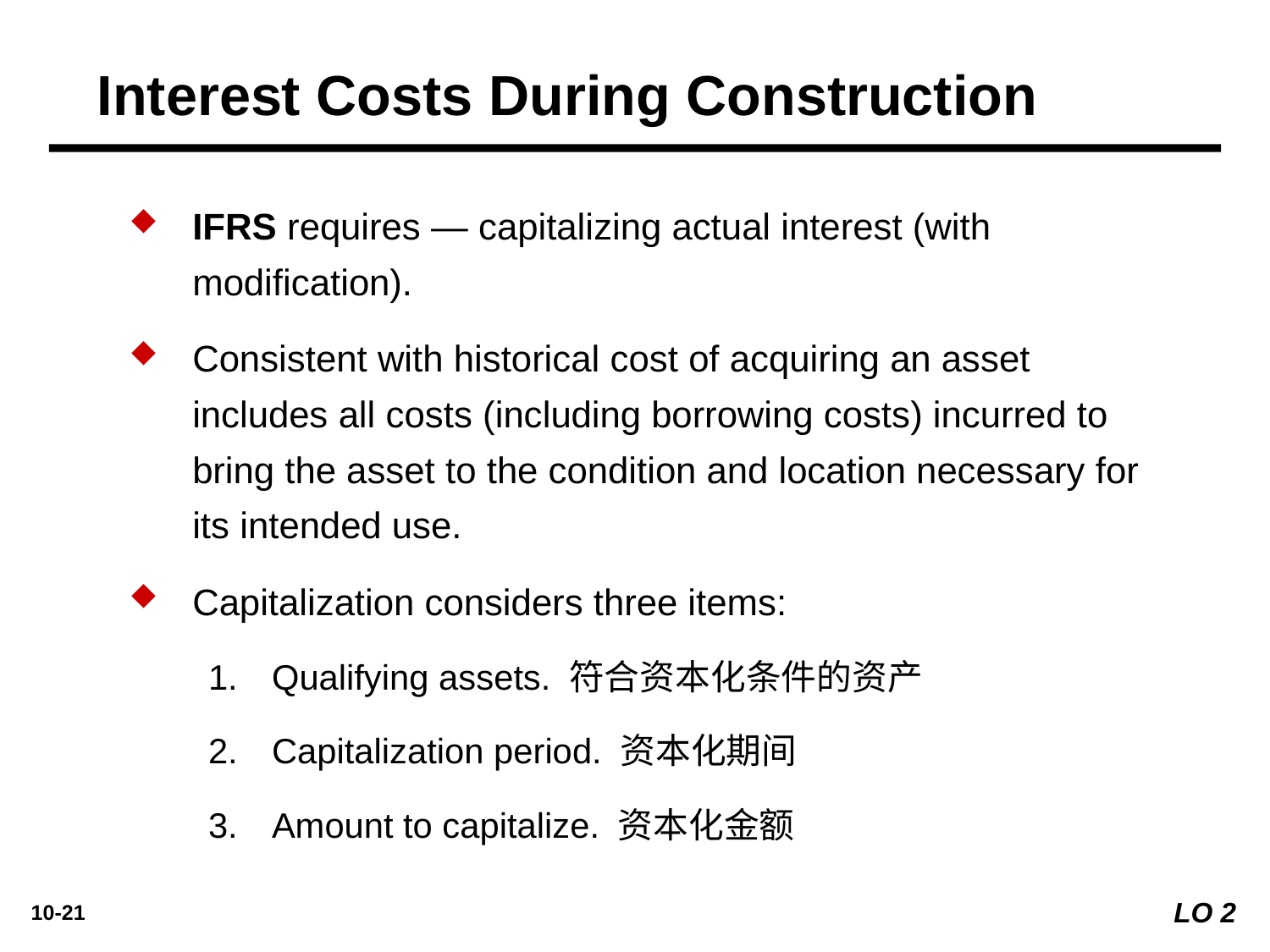

Interest Costs During Construction

IFRS requires — capitalizing actual interest (with modification).
Consistent with historical cost of acquiring an asset includes all costs (including borrowing costs) incurred to bring the asset to the condition and location necessary for its intended use.
Capitalization considers three items:
Qualifying assets. 符合资本化条件的资产
Capitalization period. 资本化期间
Amount to capitalize. 资本化金额
LO 2